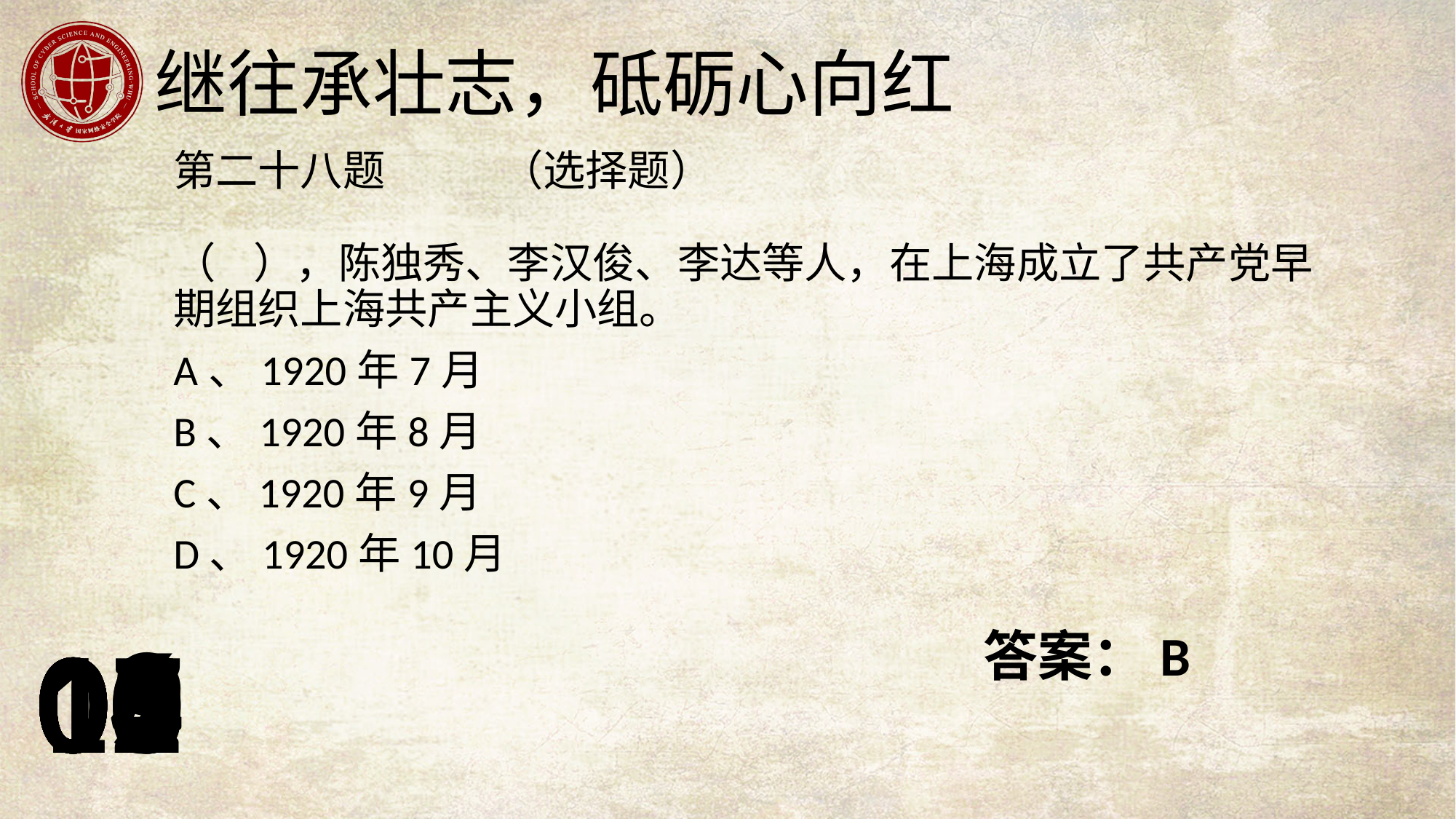

第二十八题		（选择题）
（    ），陈独秀、李汉俊、李达等人，在上海成立了共产党早期组织上海共产主义小组。
A、1920年7月
B、1920年8月
C、1920年9月
D、1920年10月
答案：B